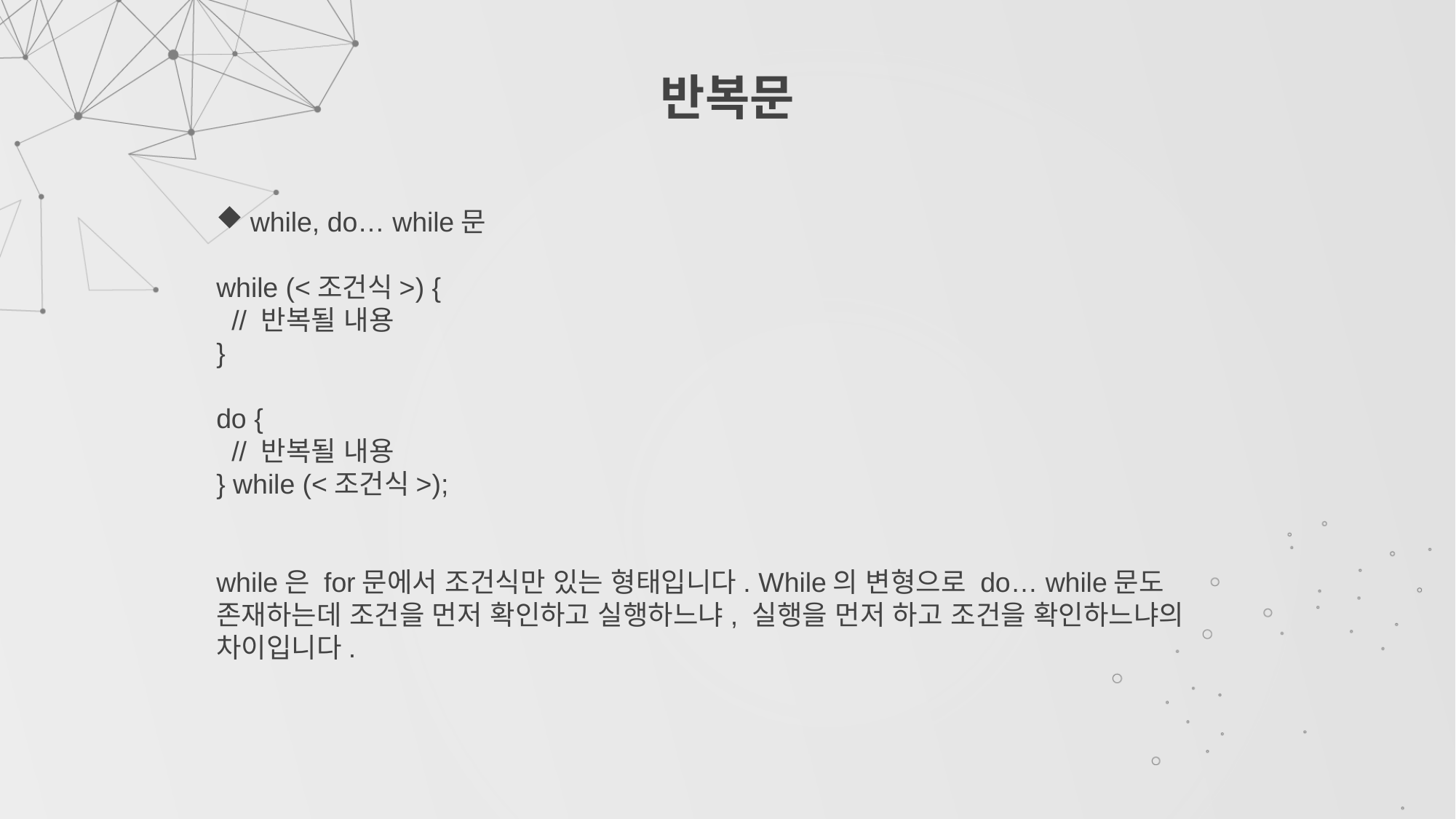

# 반복문
while, do… while문

while (<조건식>) {
  // 반복될 내용
}

do {
  // 반복될 내용
} while (<조건식>);

while은 for문에서 조건식만 있는 형태입니다. While의 변형으로 do… while문도 존재하는데 조건을 먼저 확인하고 실행하느냐, 실행을 먼저 하고 조건을 확인하느냐의 차이입니다.